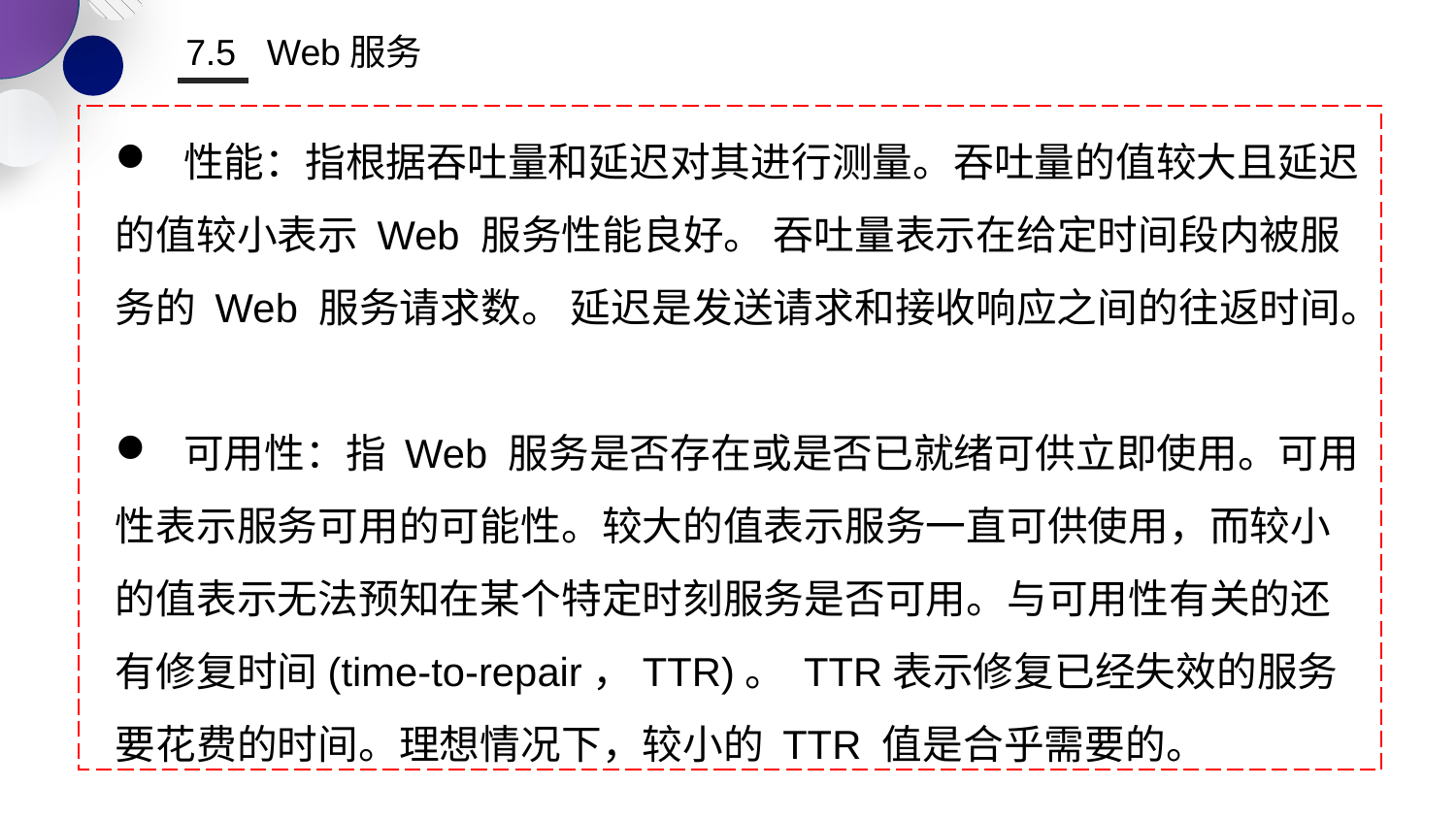

7.5   Web服务

  性能：指根据吞吐量和延迟对其进行测量。吞吐量的值较大且延迟的值较小表示 Web 服务性能良好。 吞吐量表示在给定时间段内被服务的 Web 服务请求数。 延迟是发送请求和接收响应之间的往返时间。
  可用性：指 Web 服务是否存在或是否已就绪可供立即使用。可用性表示服务可用的可能性。较大的值表示服务一直可供使用，而较小的值表示无法预知在某个特定时刻服务是否可用。与可用性有关的还有修复时间(time-to-repair，TTR)。 TTR表示修复已经失效的服务要花费的时间。理想情况下，较小的 TTR 值是合乎需要的。